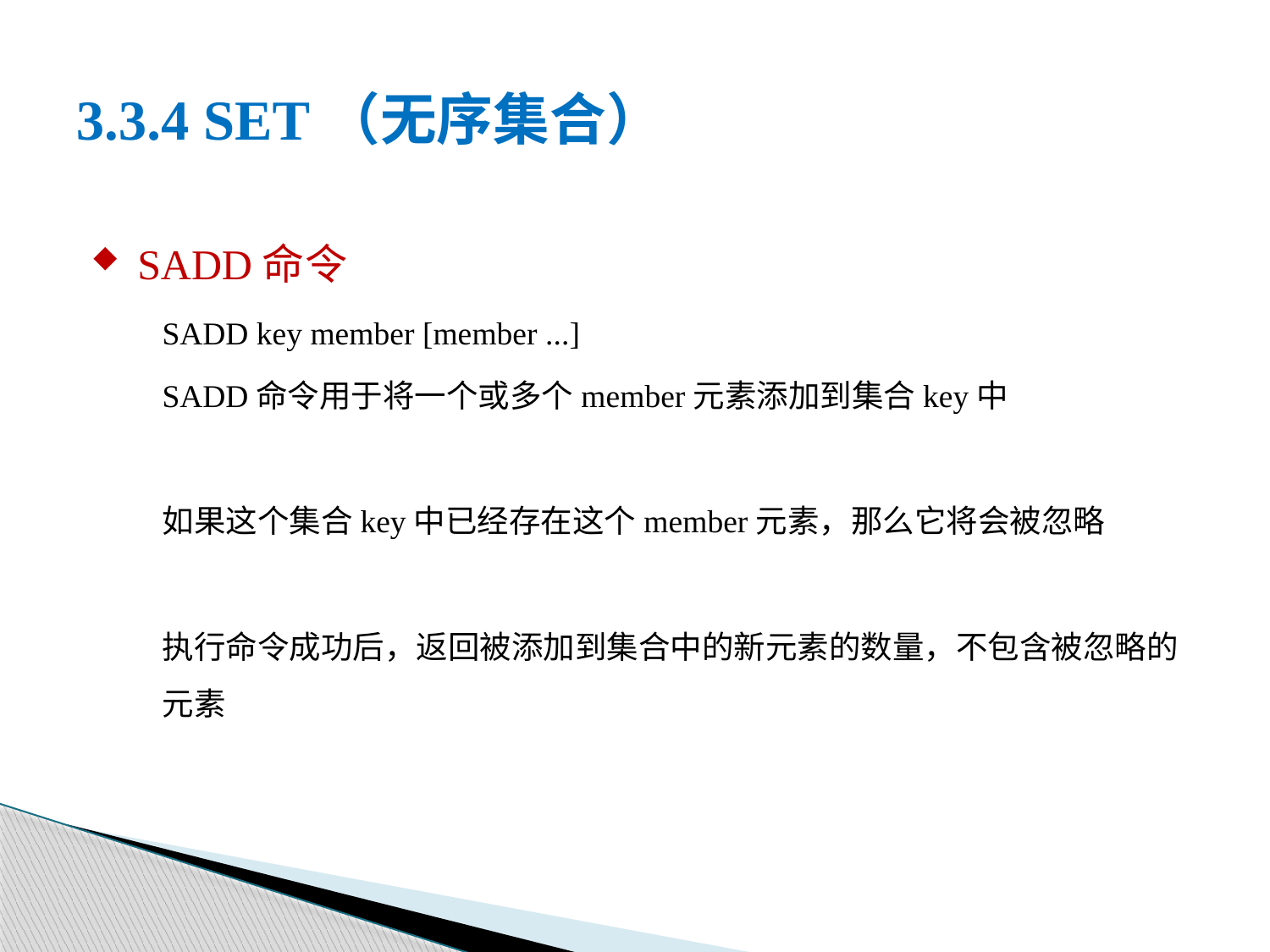

# 3.3.4 SET（无序集合）
 SADD命令
SADD key member [member ...]
SADD命令用于将一个或多个member元素添加到集合key中

如果这个集合key中已经存在这个member元素，那么它将会被忽略

执行命令成功后，返回被添加到集合中的新元素的数量，不包含被忽略的元素